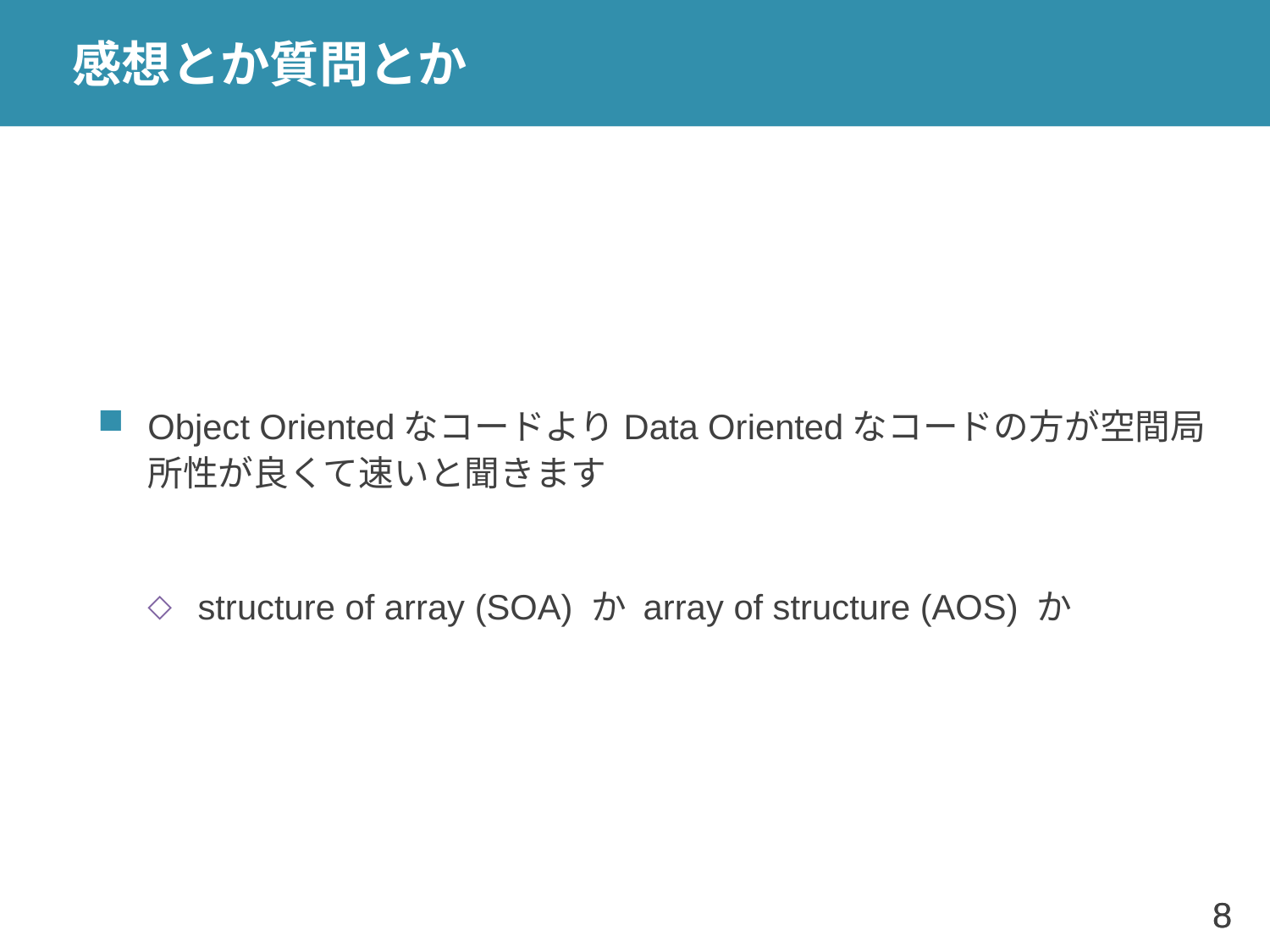

# 感想とか質問とか
Object OrientedなコードよりData Orientedなコードの方が空間局所性が良くて速いと聞きます

structure of array (SOA) か array of structure (AOS) か